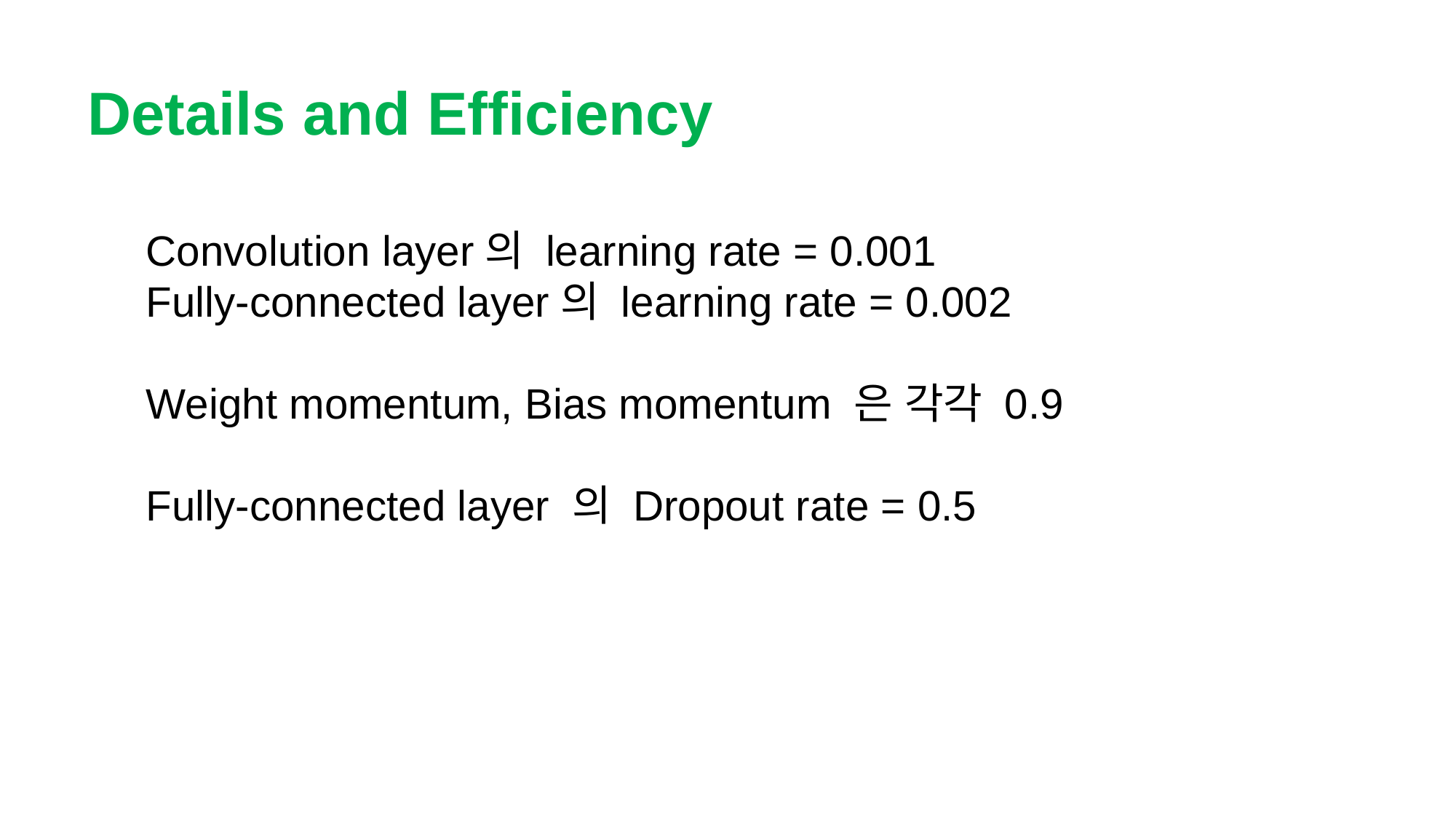

Details and Efficiency
Convolution layer의 learning rate = 0.001
Fully-connected layer의 learning rate = 0.002

Weight momentum, Bias momentum 은 각각 0.9

Fully-connected layer 의 Dropout rate = 0.5